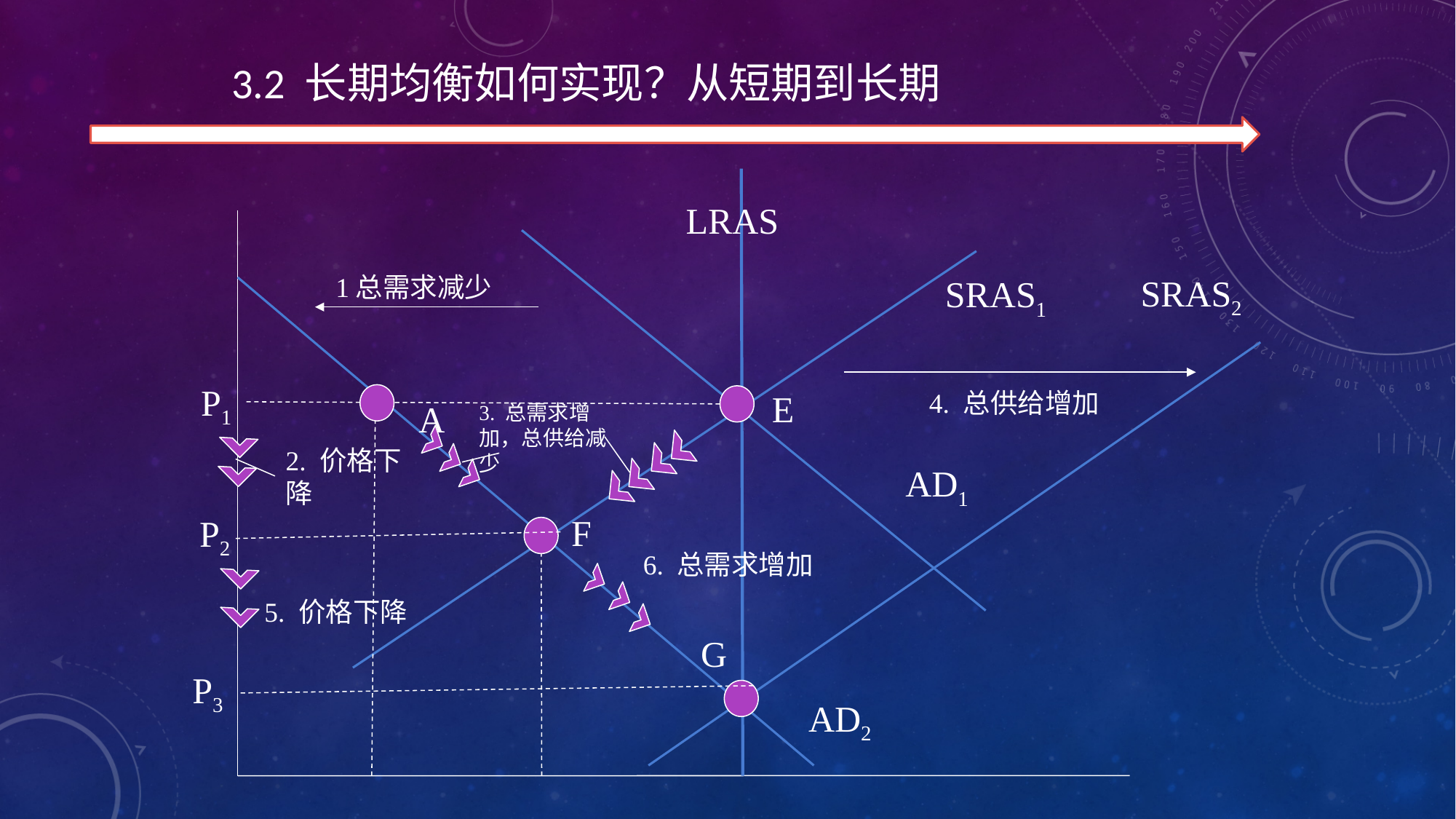

# 3.2 长期均衡如何实现？从短期到长期

LRAS
1总需求减少
SRAS2
SRAS1
P1
4. 总供给增加
E

A
3. 总需求增加，总供给减少

2. 价格下降

AD1

F
P2

6. 总需求增加

5. 价格下降

G
P3

AD2